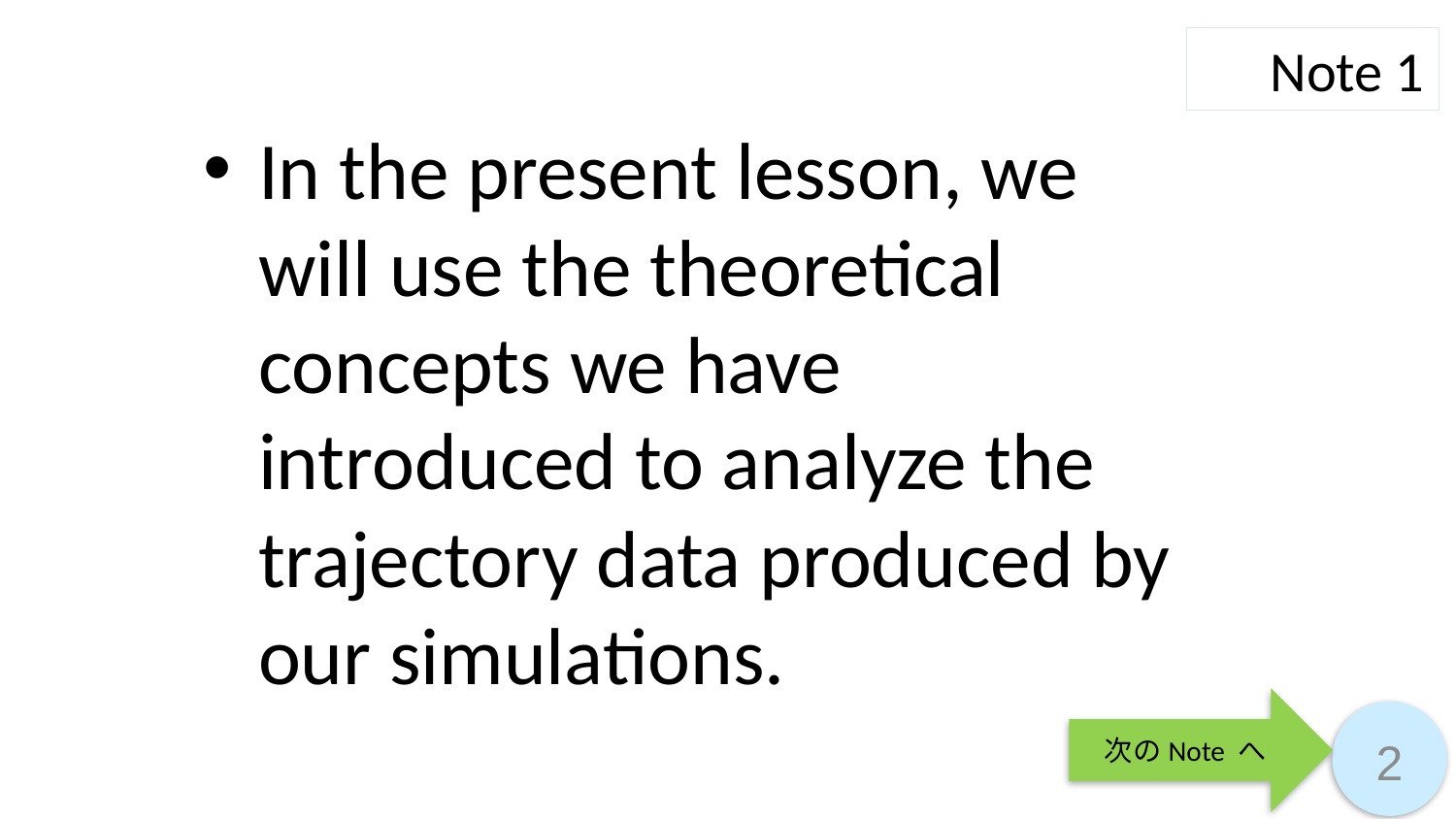

Note 1
In the present lesson, we will use the theoretical concepts we have introduced to analyze the trajectory data produced by our simulations.
次のNote へ
2